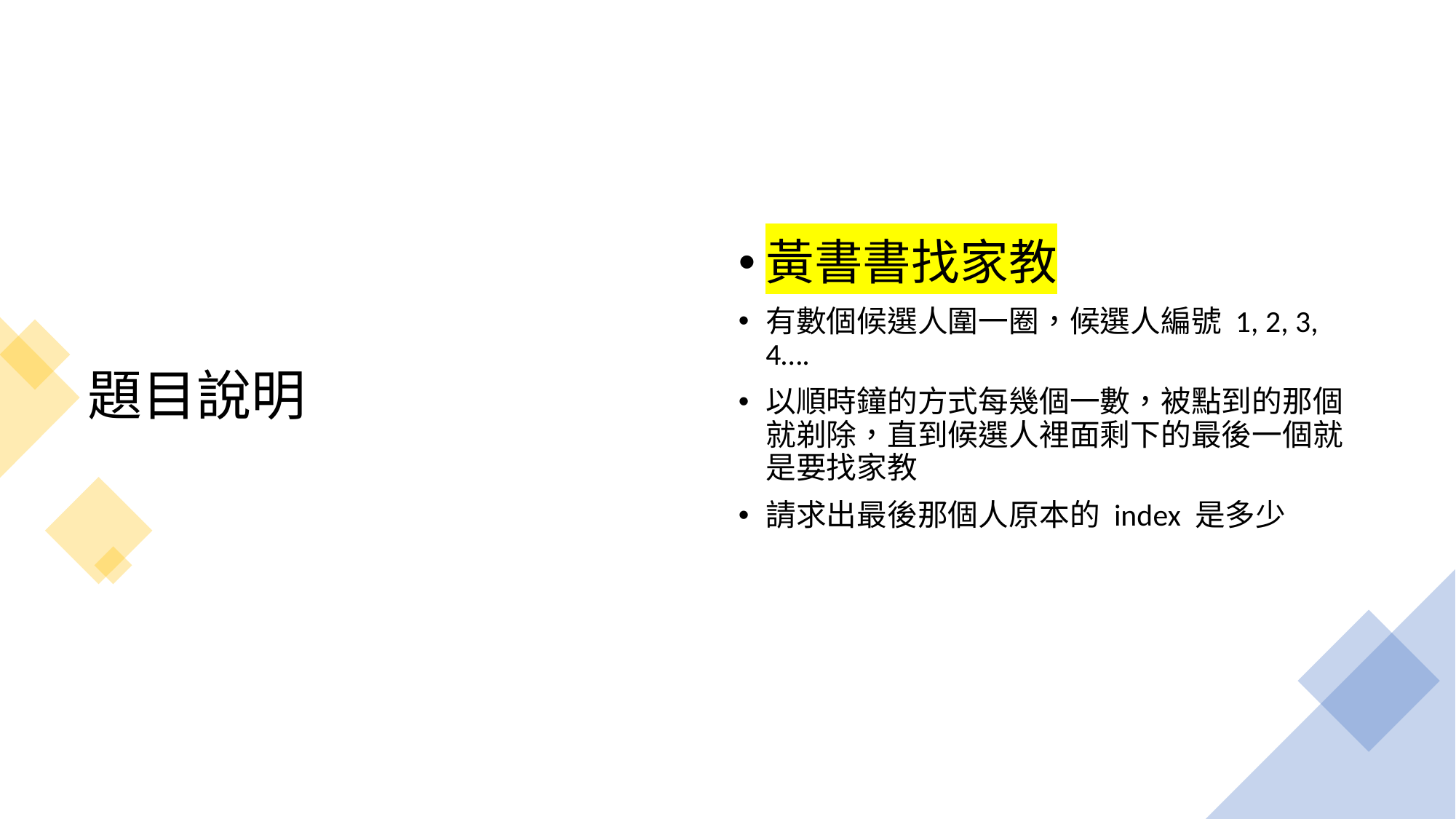

# 題目說明
黃書書找家教
有數個候選人圍一圈，候選人編號 1, 2, 3, 4….
以順時鐘的方式每幾個一數，被點到的那個就剃除，直到候選人裡面剩下的最後一個就是要找家教
請求出最後那個人原本的 index 是多少